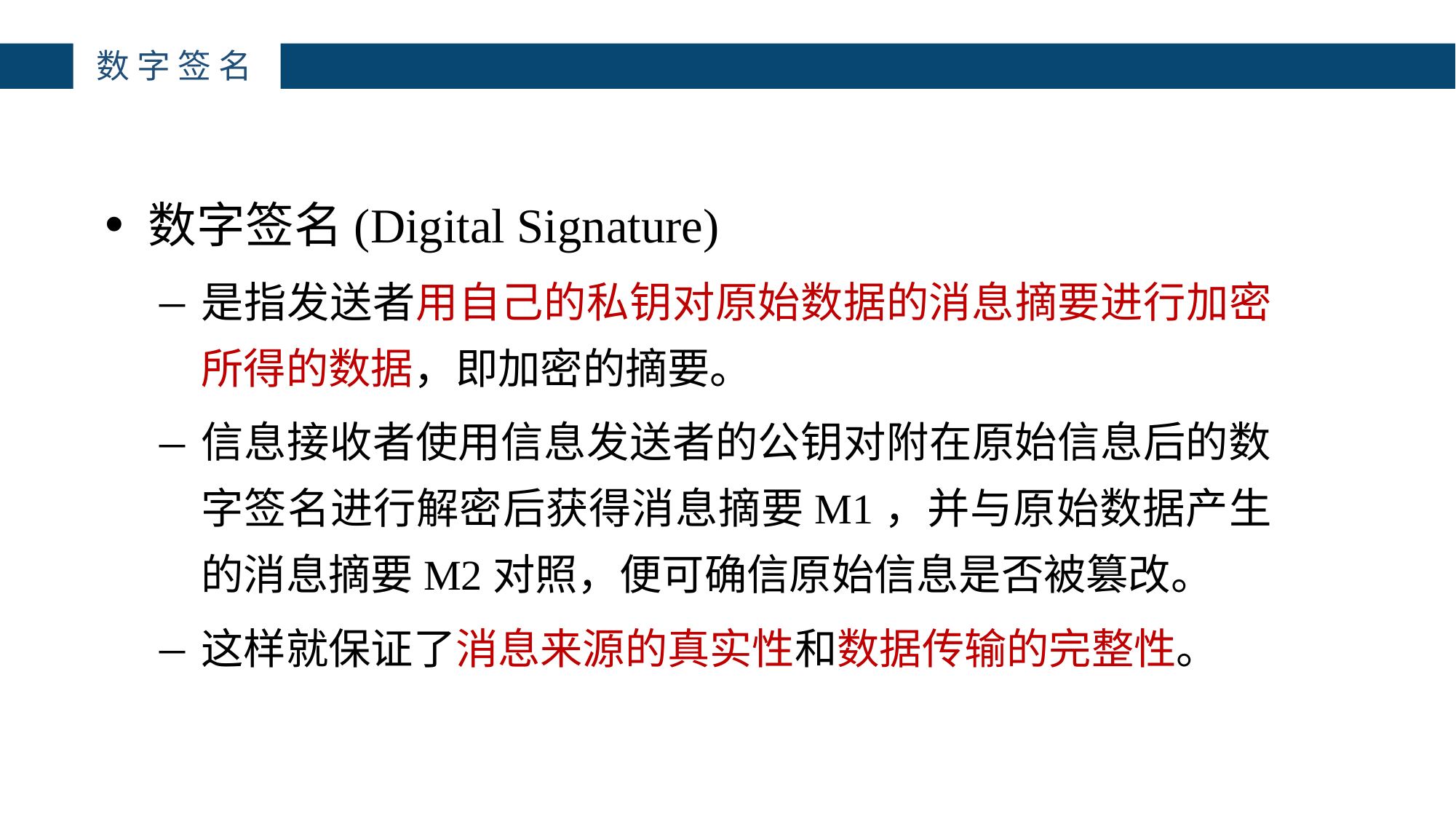

# 数字签名
数字签名(Digital Signature)
是指发送者用自己的私钥对原始数据的消息摘要进行加密所得的数据，即加密的摘要。
信息接收者使用信息发送者的公钥对附在原始信息后的数字签名进行解密后获得消息摘要M1，并与原始数据产生的消息摘要M2对照，便可确信原始信息是否被篡改。
这样就保证了消息来源的真实性和数据传输的完整性。